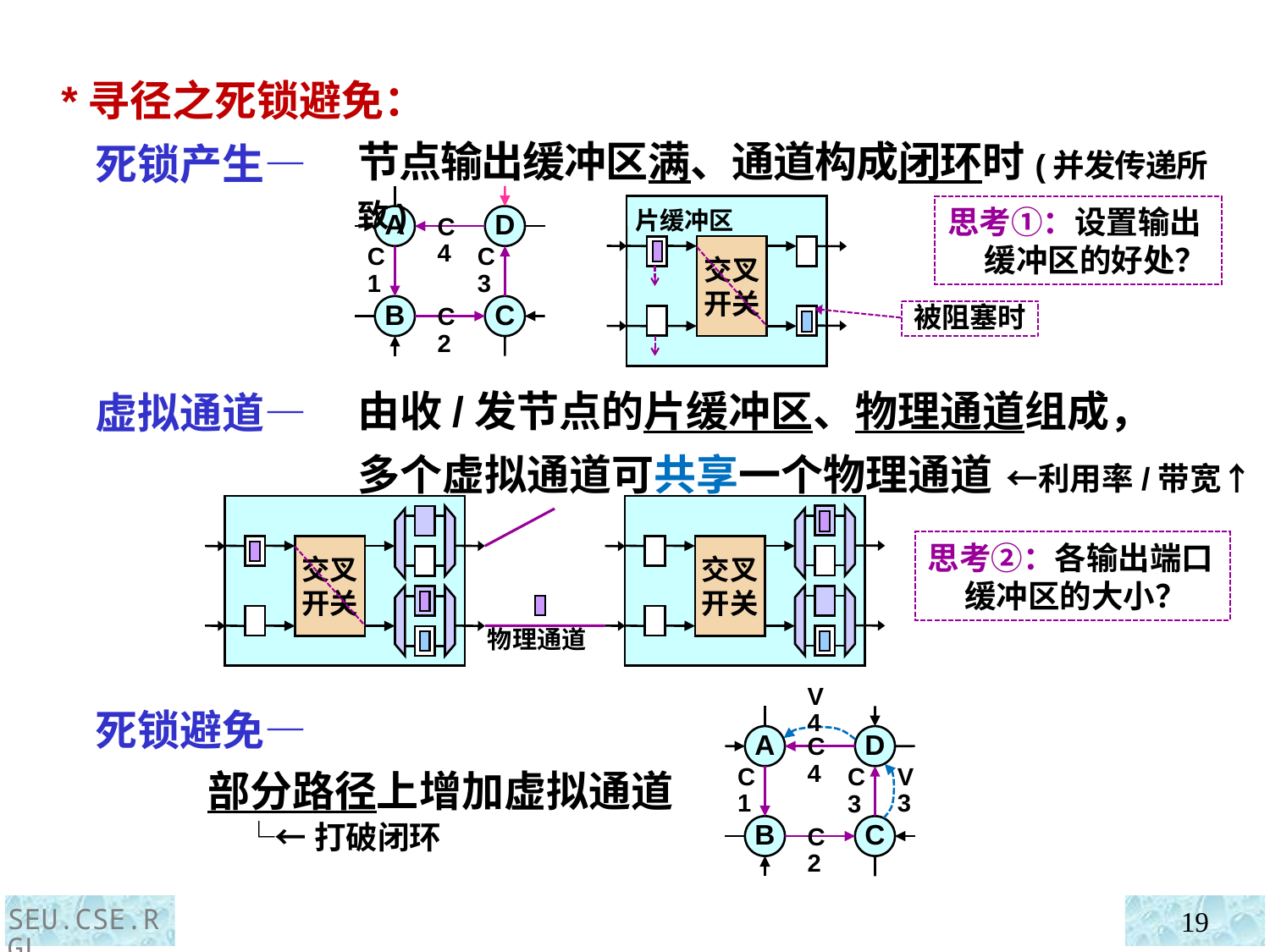

*寻径之死锁避免：
     死锁产生—

     虚拟通道—

     死锁避免—
节点输出缓冲区满、通道构成闭环时(并发传递所致)
A
D
C4
C1
C3
B
C
C2

片缓冲区
交叉
开关

思考①：设置输出缓冲区的好处？

被阻塞时
由收/发节点的片缓冲区、物理通道组成，
多个虚拟通道可共享一个物理通道  ←利用率/带宽↑

交叉
开关
交叉
开关

物理通道

思考②：各输出端口缓冲区的大小？
V4
A
D

C4

V3
C1
C3
B
C
C2
部分路径上增加虚拟通道
     └←打破闭环
SEU.CSE.RGL
19